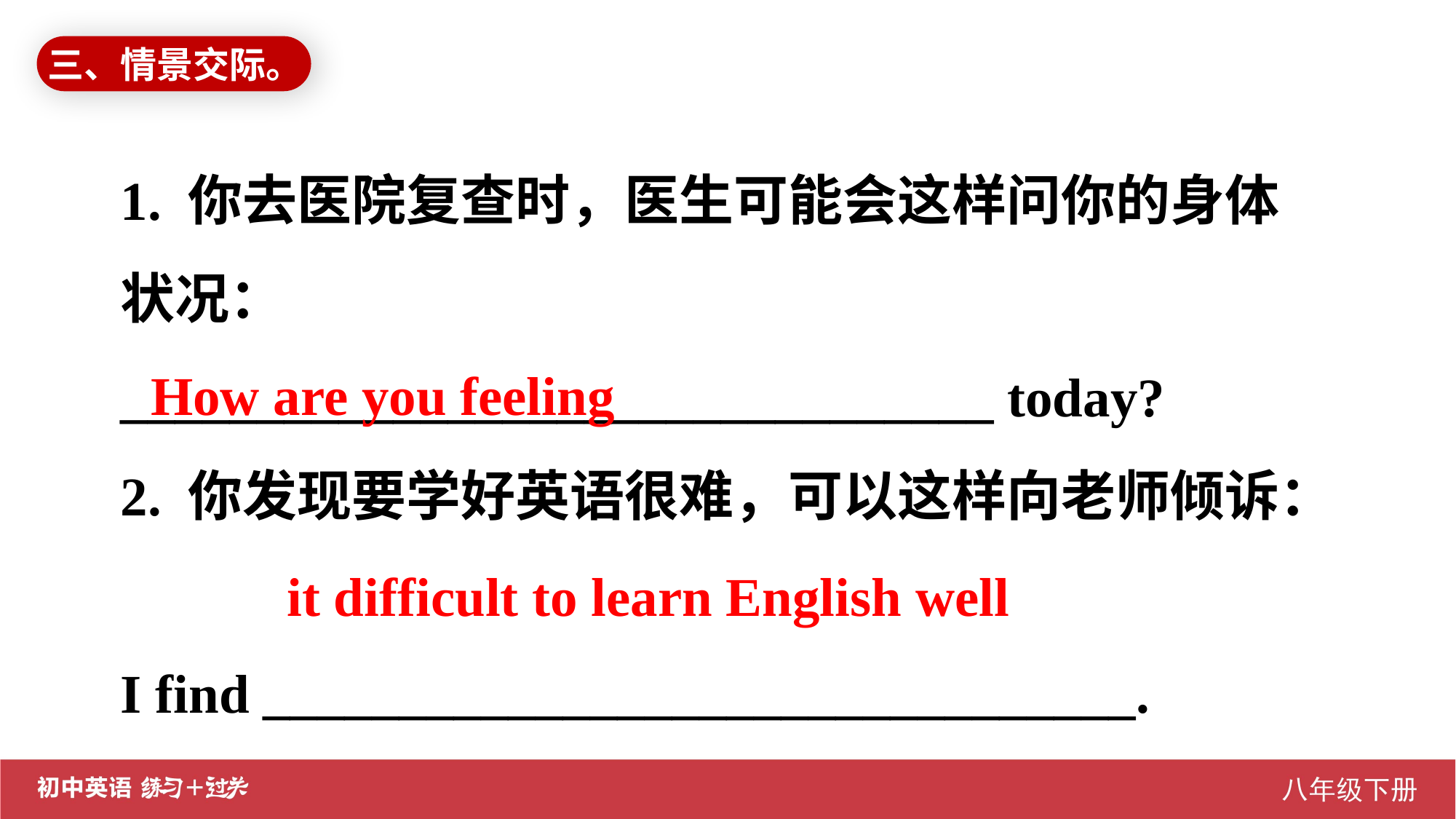

三、情景交际。
1. 你去医院复查时，医生可能会这样问你的身体状况：
________________________________ today?
2. 你发现要学好英语很难，可以这样向老师倾诉：
I find ________________________________.
How are you feeling
it difficult to learn English well